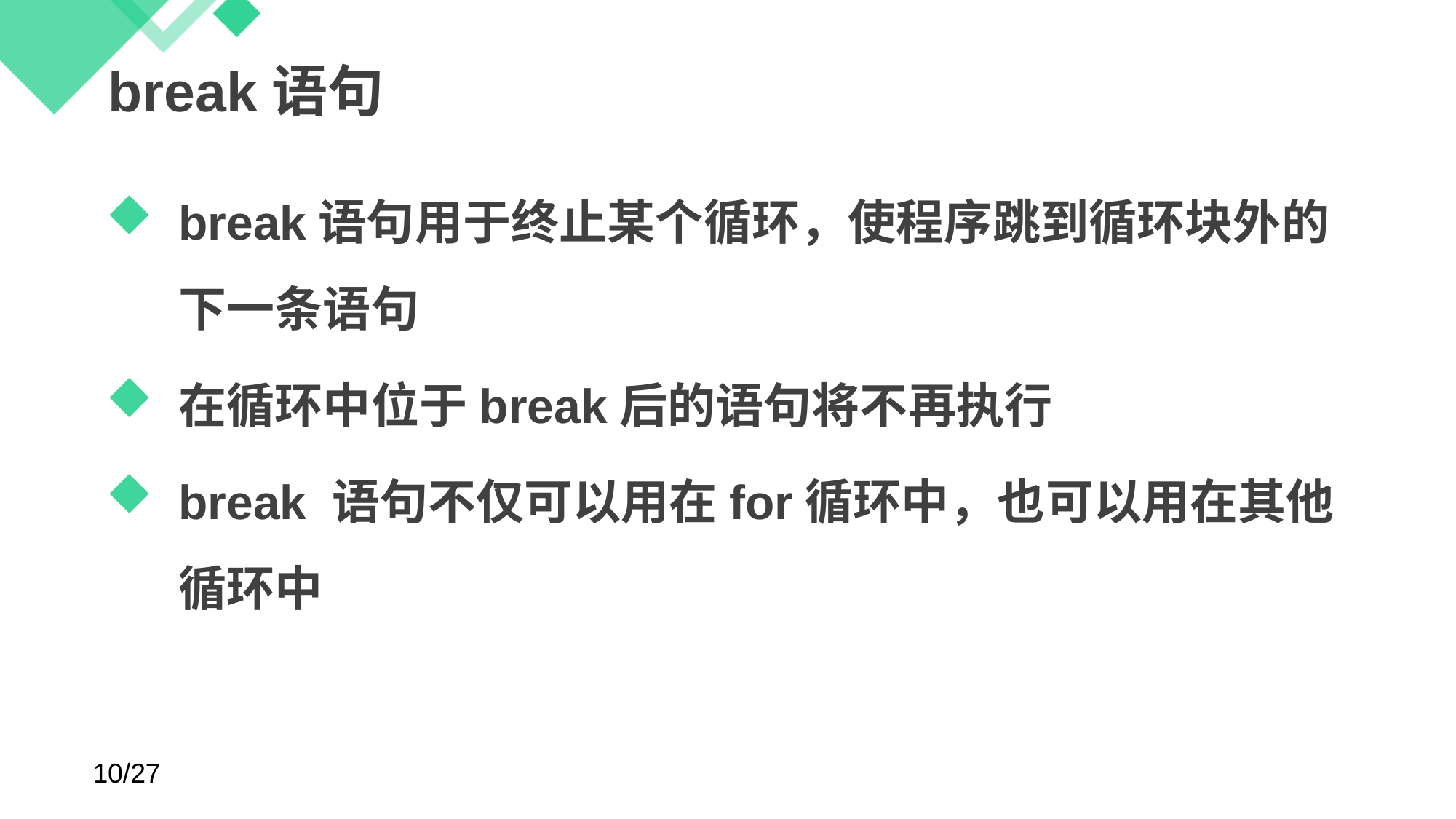

# break语句
break语句用于终止某个循环，使程序跳到循环块外的下一条语句
在循环中位于break后的语句将不再执行
break 语句不仅可以用在for循环中，也可以用在其他循环中